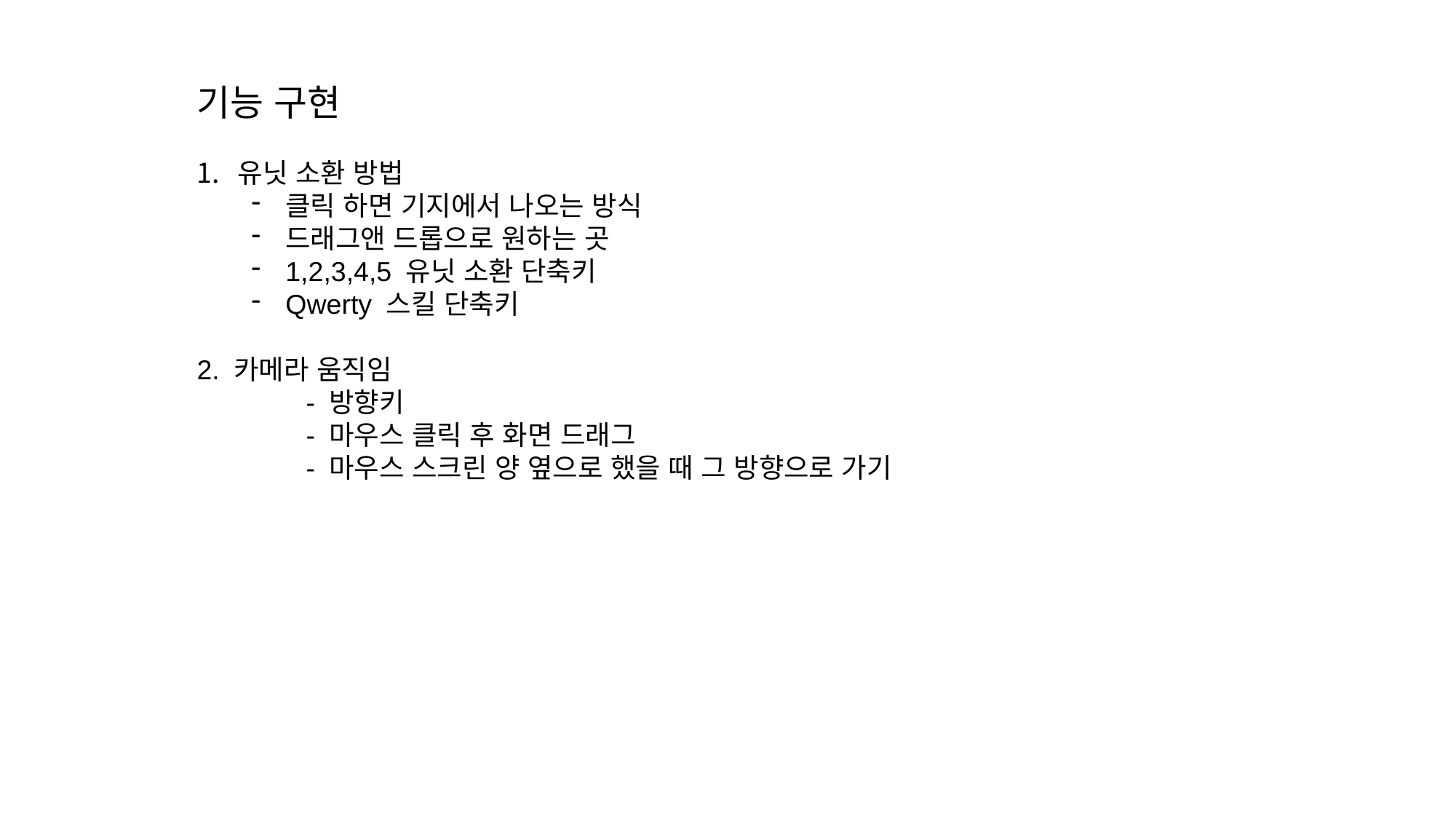

기능 구현

유닛 소환 방법
클릭 하면 기지에서 나오는 방식
드래그앤 드롭으로 원하는 곳
1,2,3,4,5 유닛 소환 단축키
Qwerty 스킬 단축키

2. 카메라 움직임
	- 방향키
	- 마우스 클릭 후 화면 드래그
	- 마우스 스크린 양 옆으로 했을 때 그 방향으로 가기